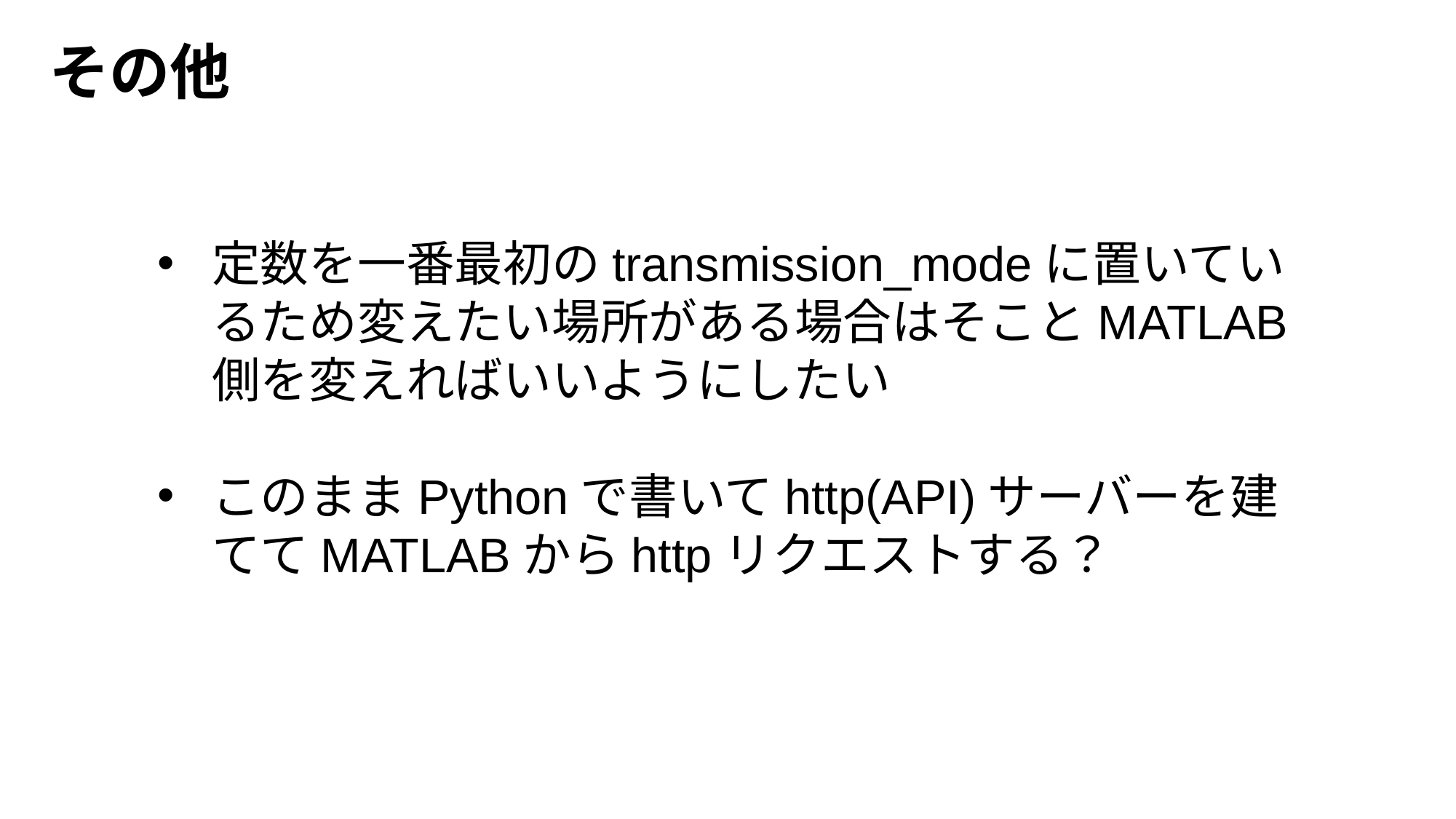

その他
定数を一番最初のtransmission_modeに置いているため変えたい場所がある場合はそことMATLAB側を変えればいいようにしたい

このままPythonで書いてhttp(API)サーバーを建ててMATLABからhttpリクエストする？